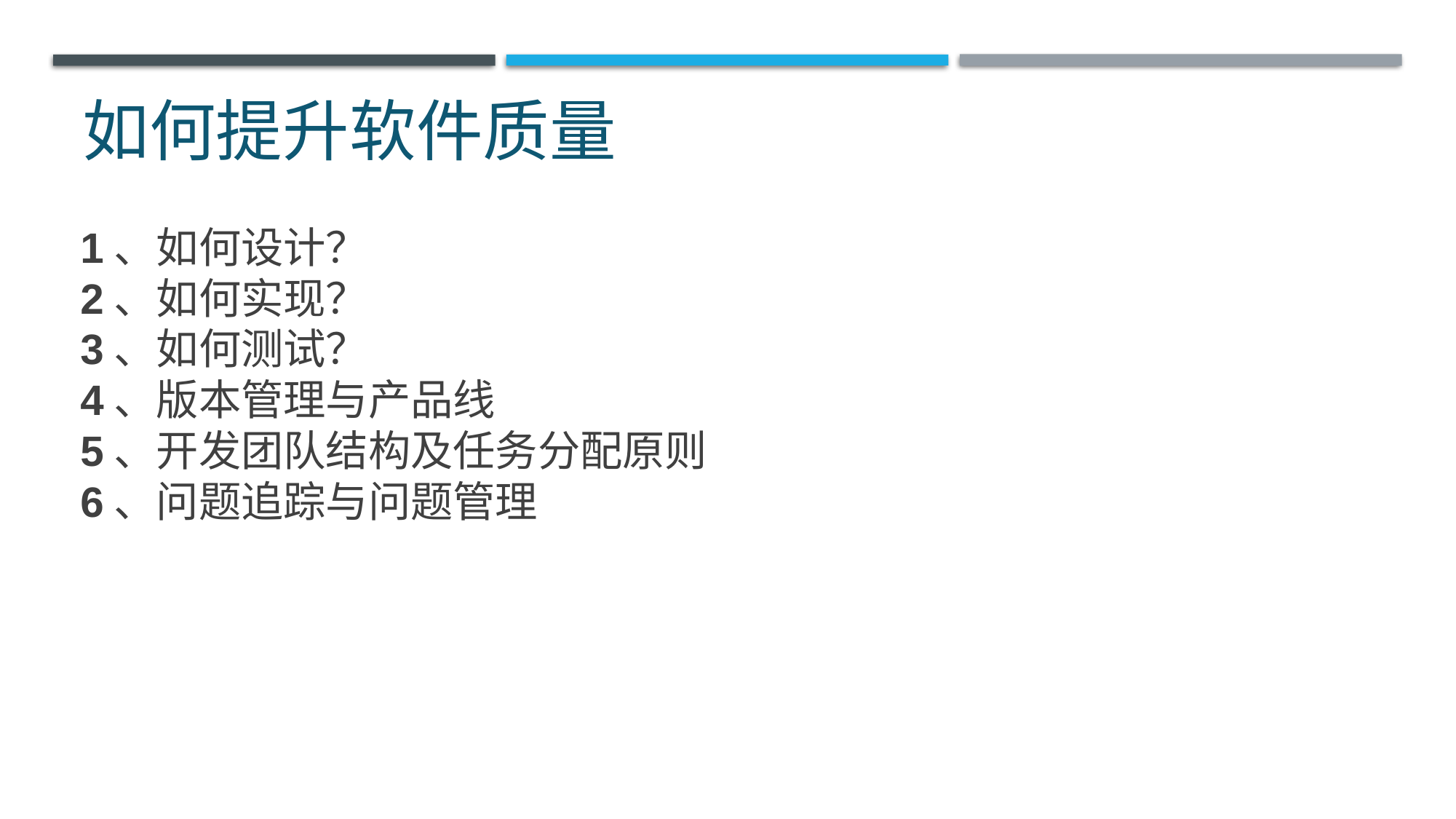

如何提升软件质量
# 1、如何设计？ 2、如何实现？ 3、如何测试？ 4、版本管理与产品线 5、开发团队结构及任务分配原则 6、问题追踪与问题管理